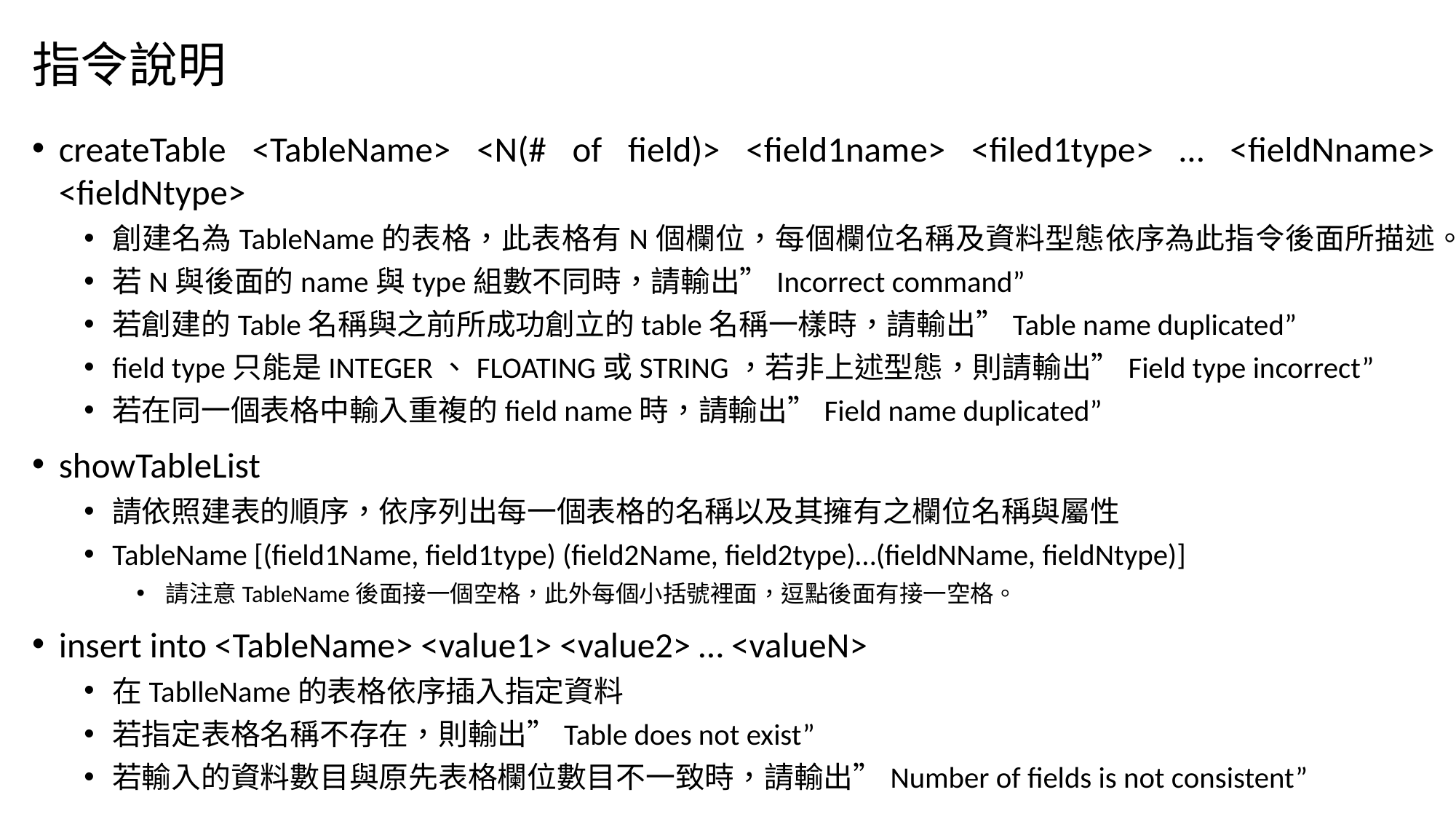

# 指令說明
createTable <TableName> <N(# of field)> <field1name> <filed1type> … <fieldNname> <fieldNtype>
創建名為TableName的表格，此表格有N個欄位，每個欄位名稱及資料型態依序為此指令後面所描述。
若N與後面的name與type組數不同時，請輸出”Incorrect command”
若創建的Table名稱與之前所成功創立的table名稱一樣時，請輸出”Table name duplicated”
field type只能是INTEGER、FLOATING或STRING，若非上述型態，則請輸出”Field type incorrect”
若在同一個表格中輸入重複的field name時，請輸出”Field name duplicated”
showTableList
請依照建表的順序，依序列出每一個表格的名稱以及其擁有之欄位名稱與屬性
TableName [(field1Name, field1type) (field2Name, field2type)…(fieldNName, fieldNtype)]
請注意TableName後面接一個空格，此外每個小括號裡面，逗點後面有接一空格。
insert into <TableName> <value1> <value2> … <valueN>
在TablleName的表格依序插入指定資料
若指定表格名稱不存在，則輸出”Table does not exist”
若輸入的資料數目與原先表格欄位數目不一致時，請輸出”Number of fields is not consistent”